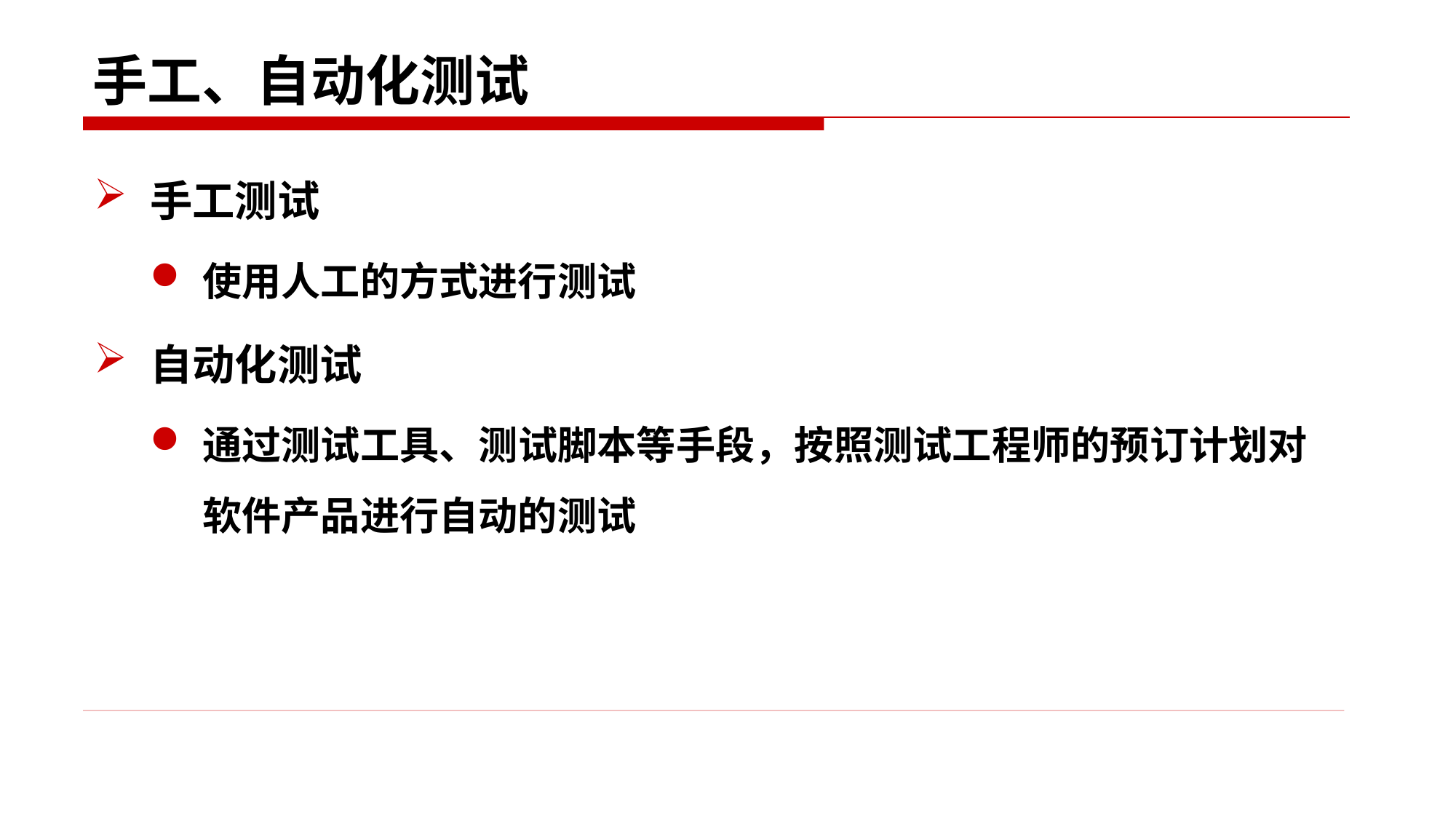

# 手工、自动化测试
手工测试
使用人工的方式进行测试
自动化测试
通过测试工具、测试脚本等手段，按照测试工程师的预订计划对软件产品进行自动的测试